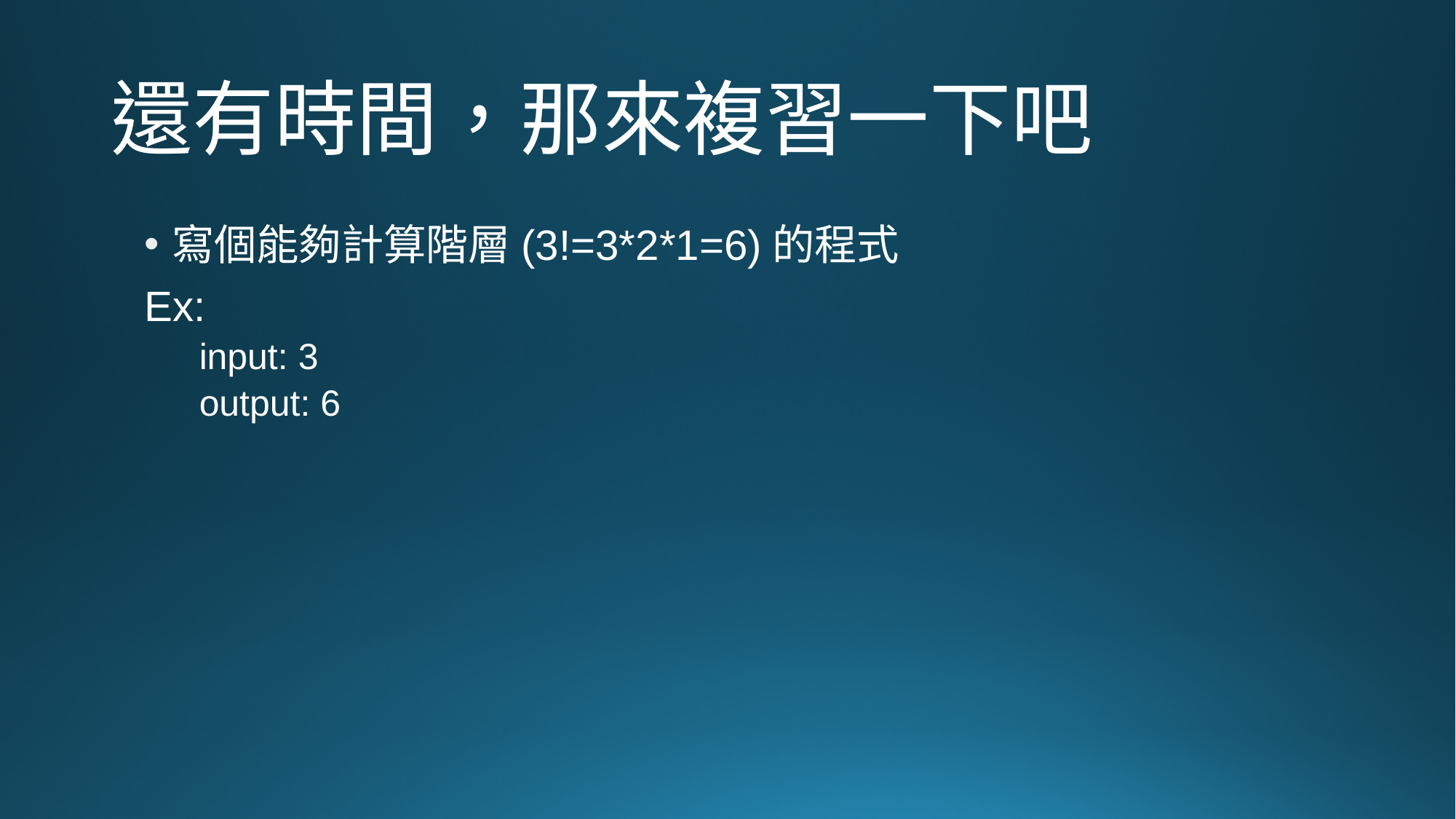

# 還有時間，那來複習一下吧
寫個能夠計算階層(3!=3*2*1=6)的程式
Ex:
input: 3
output: 6